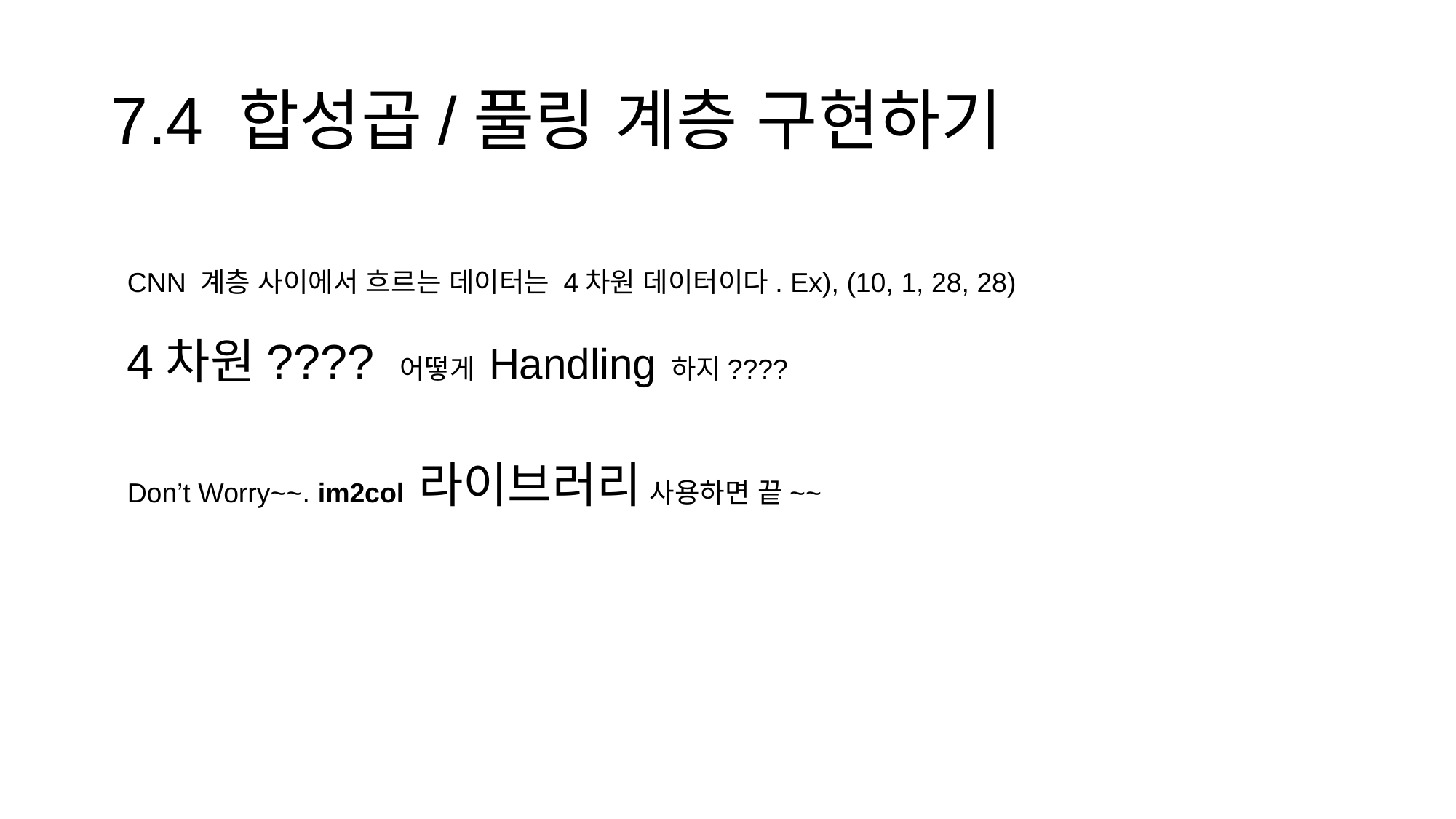

# 7.4 합성곱/풀링 계층 구현하기
CNN 계층 사이에서 흐르는 데이터는 4차원 데이터이다. Ex), (10, 1, 28, 28)

4차원???? 어떻게 Handling 하지????

Don’t Worry~~. im2col 라이브러리 사용하면 끝~~